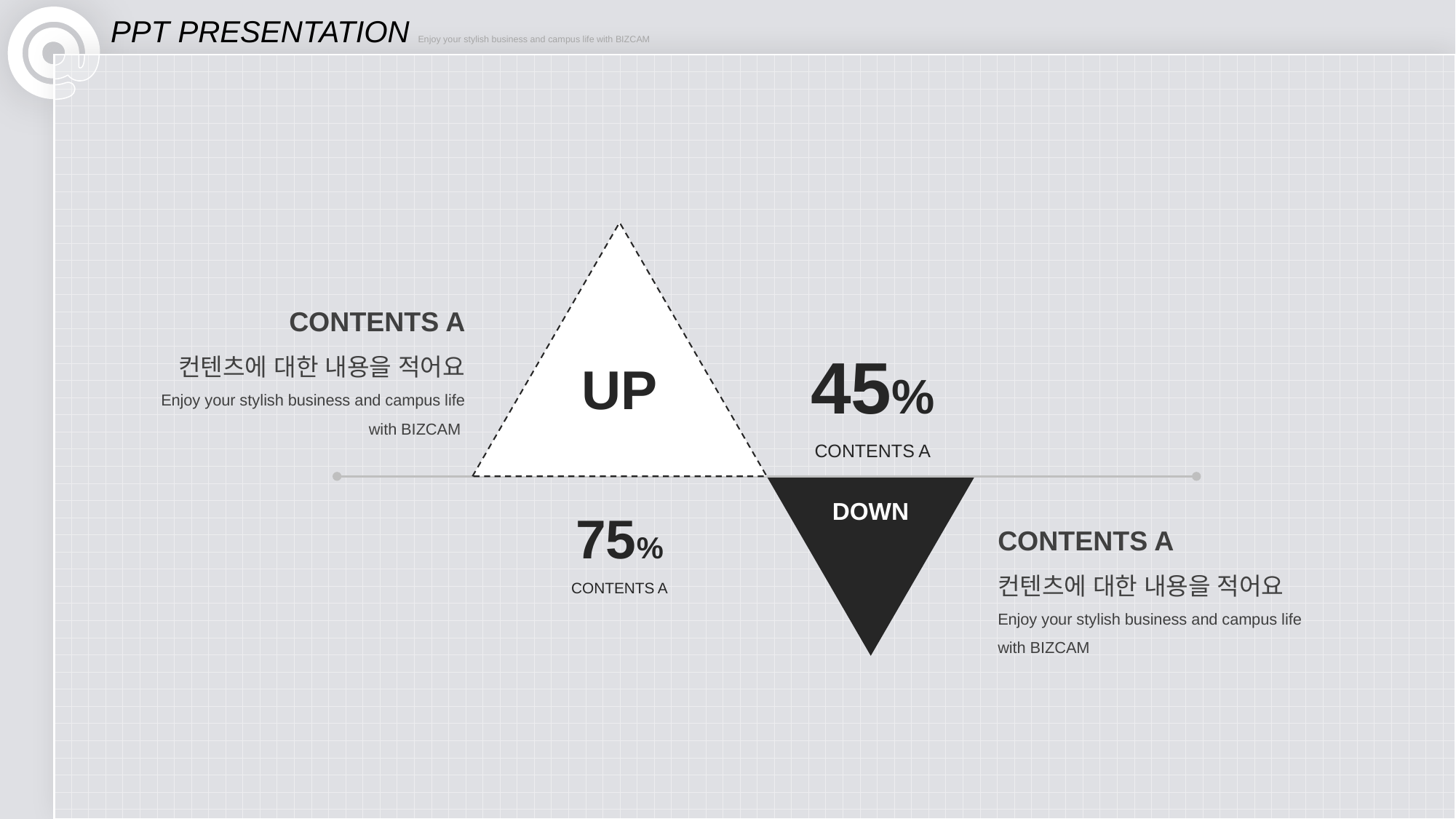

PPT PRESENTATION Enjoy your stylish business and campus life with BIZCAM
UP
CONTENTS A
컨텐츠에 대한 내용을 적어요
Enjoy your stylish business and campus life with BIZCAM
45%
CONTENTS A

DOWN
75%
CONTENTS A
CONTENTS A
컨텐츠에 대한 내용을 적어요
Enjoy your stylish business and campus life with BIZCAM